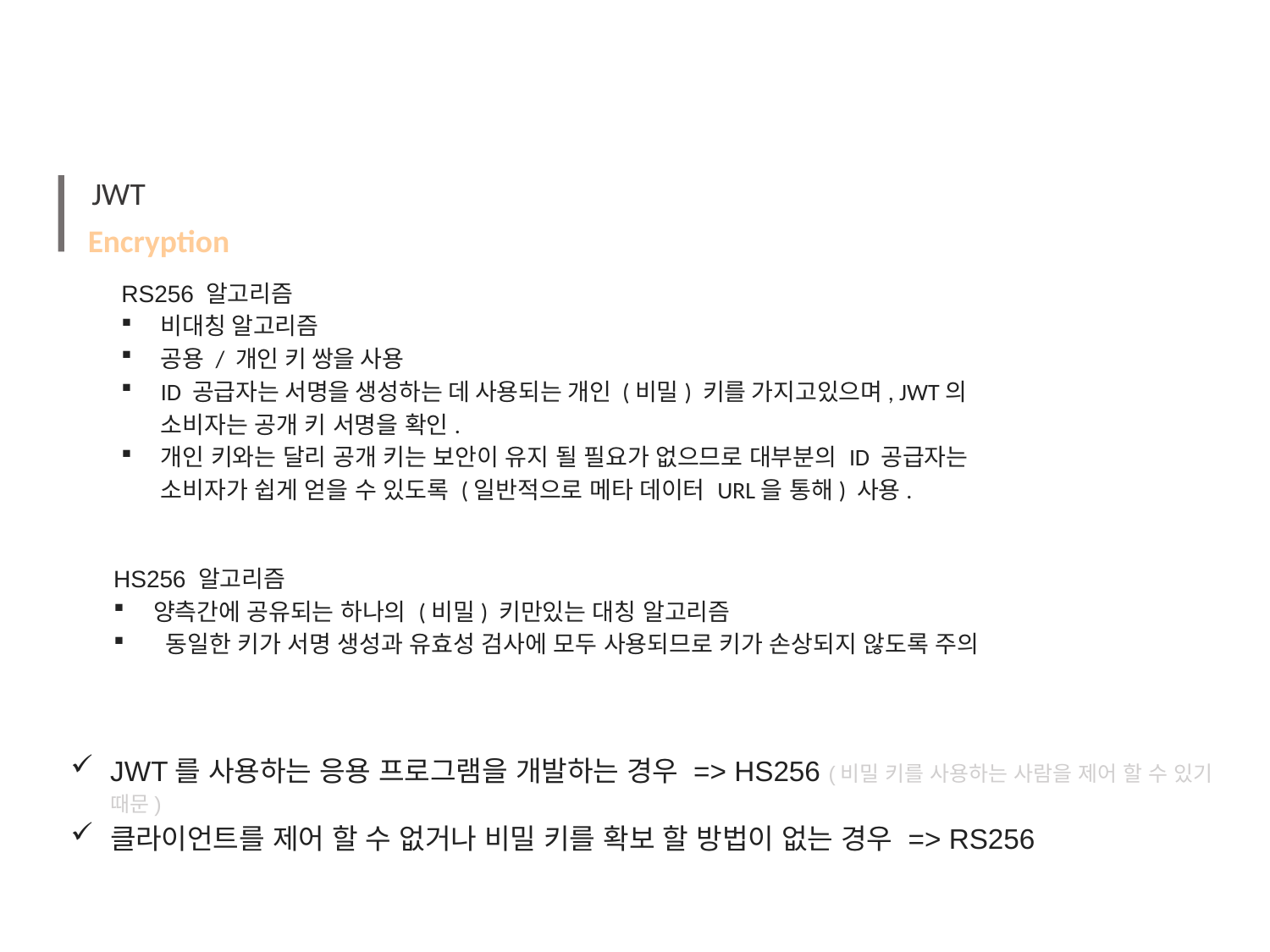

# JWT

Encryption
RS256 알고리즘
비대칭 알고리즘
공용 / 개인 키 쌍을 사용
ID 공급자는 서명을 생성하는 데 사용되는 개인 (비밀) 키를 가지고있으며, JWT의 소비자는 공개 키 서명을 확인.
개인 키와는 달리 공개 키는 보안이 유지 될 필요가 없으므로 대부분의 ID 공급자는 소비자가 쉽게 얻을 수 있도록 (일반적으로 메타 데이터 URL을 통해) 사용.
HS256 알고리즘
양측간에 공유되는 하나의 (비밀) 키만있는 대칭 알고리즘
 동일한 키가 서명 생성과 유효성 검사에 모두 사용되므로 키가 손상되지 않도록 주의

JWT를 사용하는 응용 프로그램을 개발하는 경우 => HS256 (비밀 키를 사용하는 사람을 제어 할 수 있기 때문)
클라이언트를 제어 할 수 없거나 비밀 키를 확보 할 방법이 없는 경우 => RS256